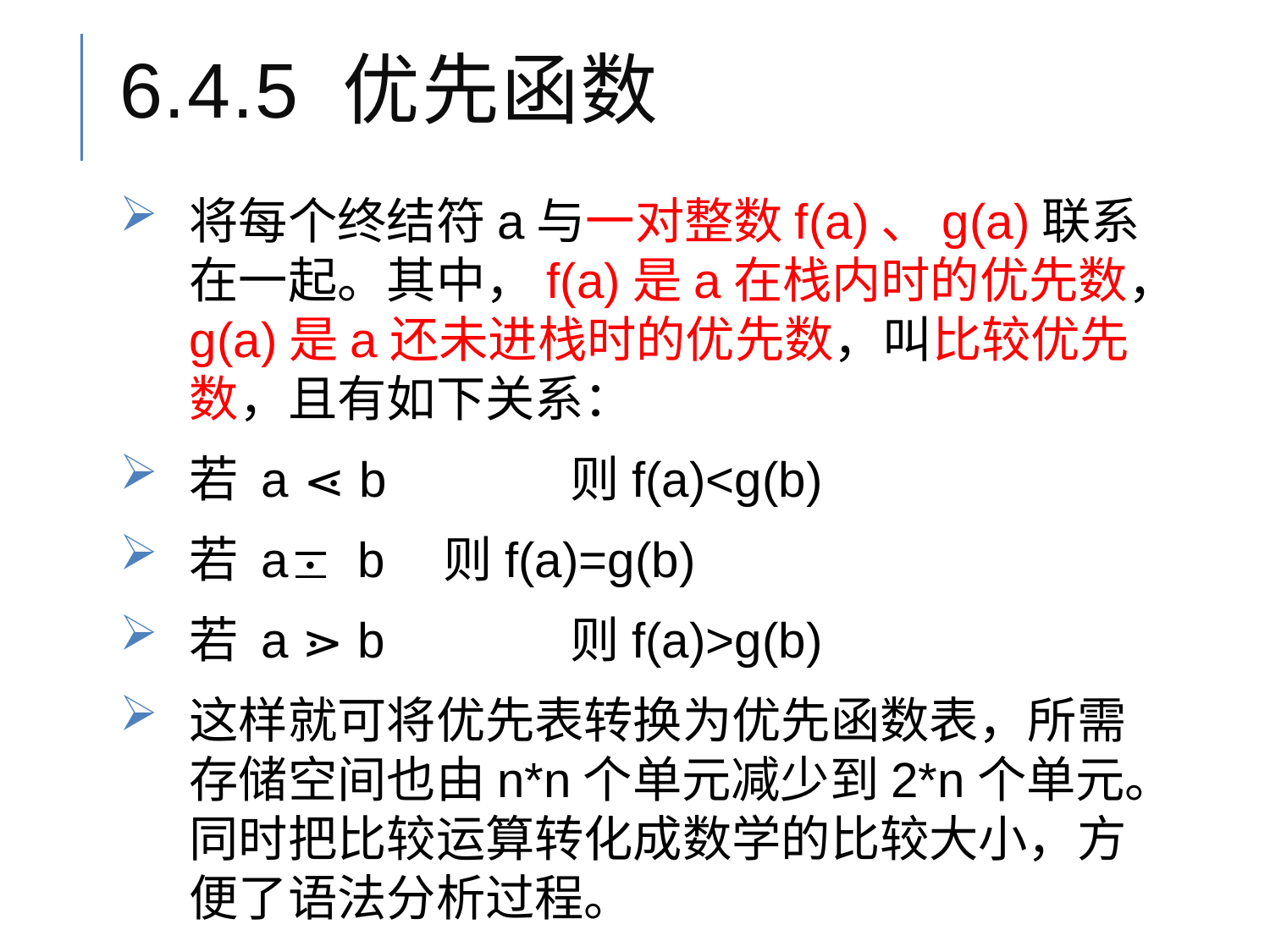

# 6.4.5 优先函数
将每个终结符a与一对整数f(a)、g(a)联系在一起。其中，f(a)是a在栈内时的优先数，g(a)是a还未进栈时的优先数，叫比较优先数，且有如下关系：
若 a ⋖ b		则f(a)<g(b)
若 a     b	则f(a)=g(b)
若 a ⋗ b		则f(a)>g(b)
这样就可将优先表转换为优先函数表，所需存储空间也由n*n个单元减少到2*n个单元。同时把比较运算转化成数学的比较大小，方便了语法分析过程。

55